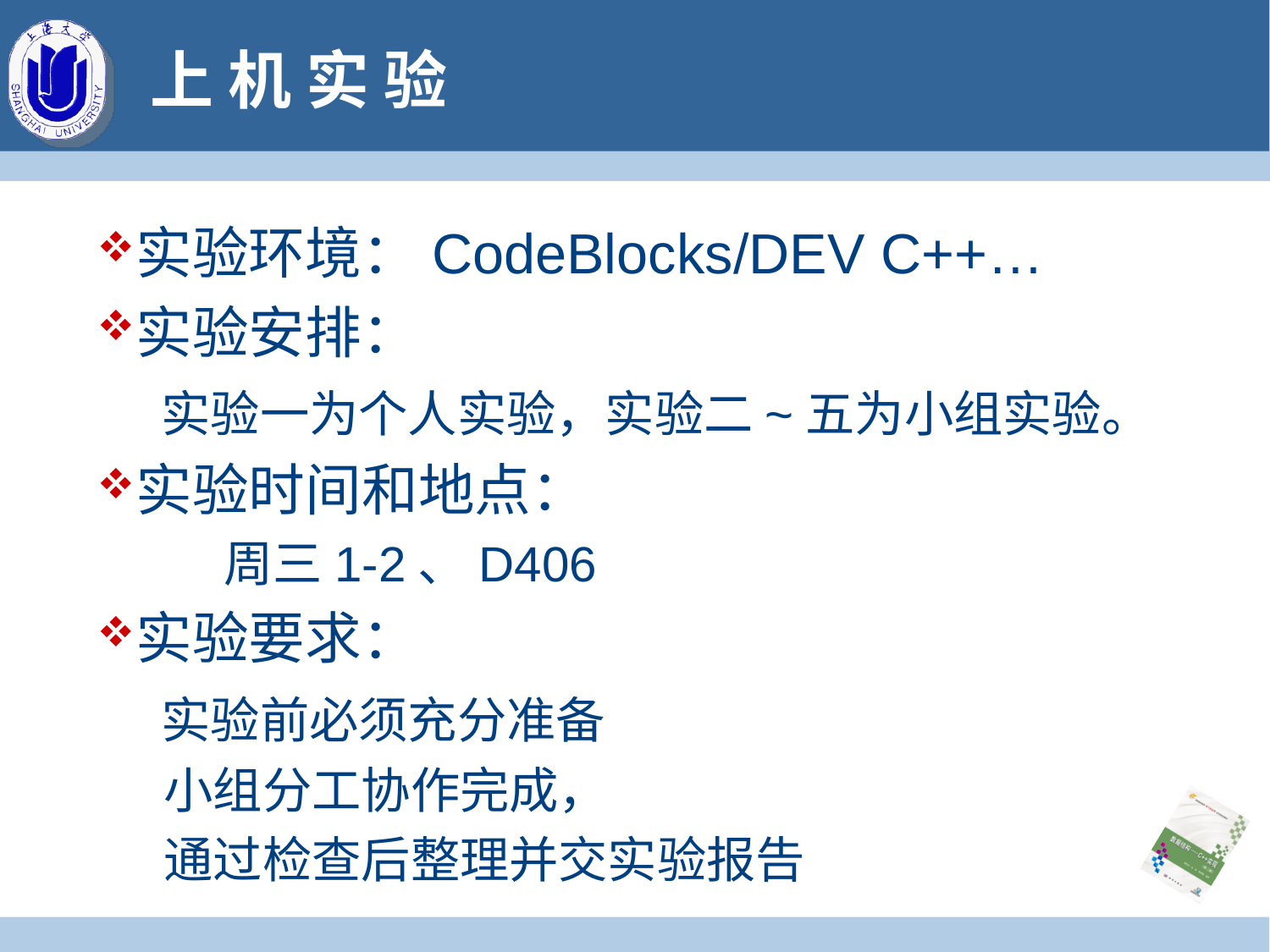

# 上 机 实 验
实验环境：CodeBlocks/DEV C++…
实验安排：
    实验一为个人实验，实验二~五为小组实验。
实验时间和地点：
	周三1-2、D406
实验要求：
    实验前必须充分准备
     小组分工协作完成，
     通过检查后整理并交实验报告